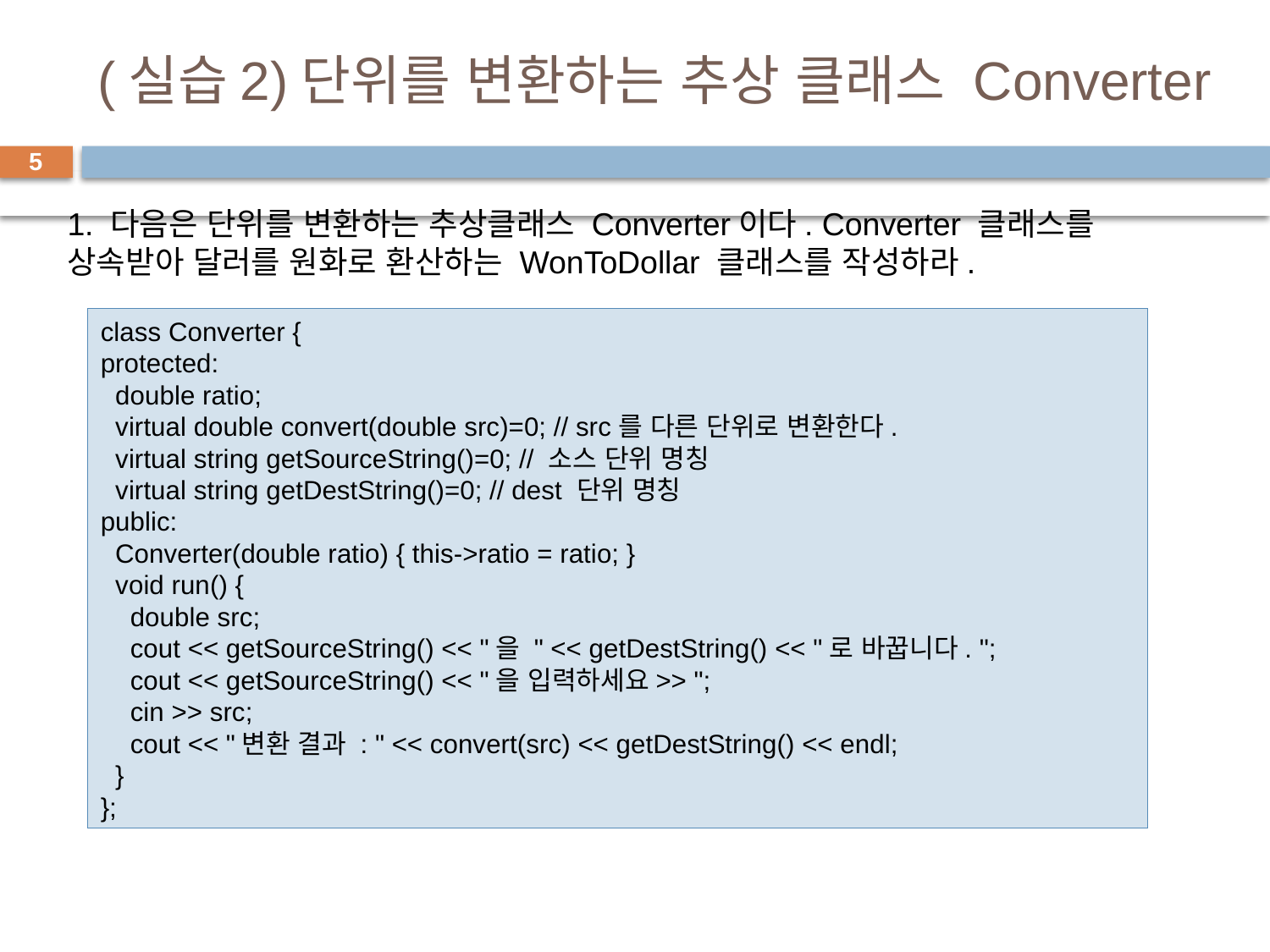

# (실습2)단위를 변환하는 추상 클래스 Converter
5
1. 다음은 단위를 변환하는 추상클래스 Converter이다. Converter 클래스를 상속받아 달러를 원화로 환산하는 WonToDollar 클래스를 작성하라.
class Converter {
protected:
  double ratio;
  virtual double convert(double src)=0; // src를 다른 단위로 변환한다.
  virtual string getSourceString()=0; // 소스 단위 명칭
  virtual string getDestString()=0; // dest 단위 명칭
public:
  Converter(double ratio) { this->ratio = ratio; }
  void run() {
    double src;
    cout << getSourceString() << "을 " << getDestString() << "로 바꿉니다. ";
    cout << getSourceString() << "을 입력하세요>> ";
    cin >> src;
    cout << "변환 결과 : " << convert(src) << getDestString() << endl;
  }
};